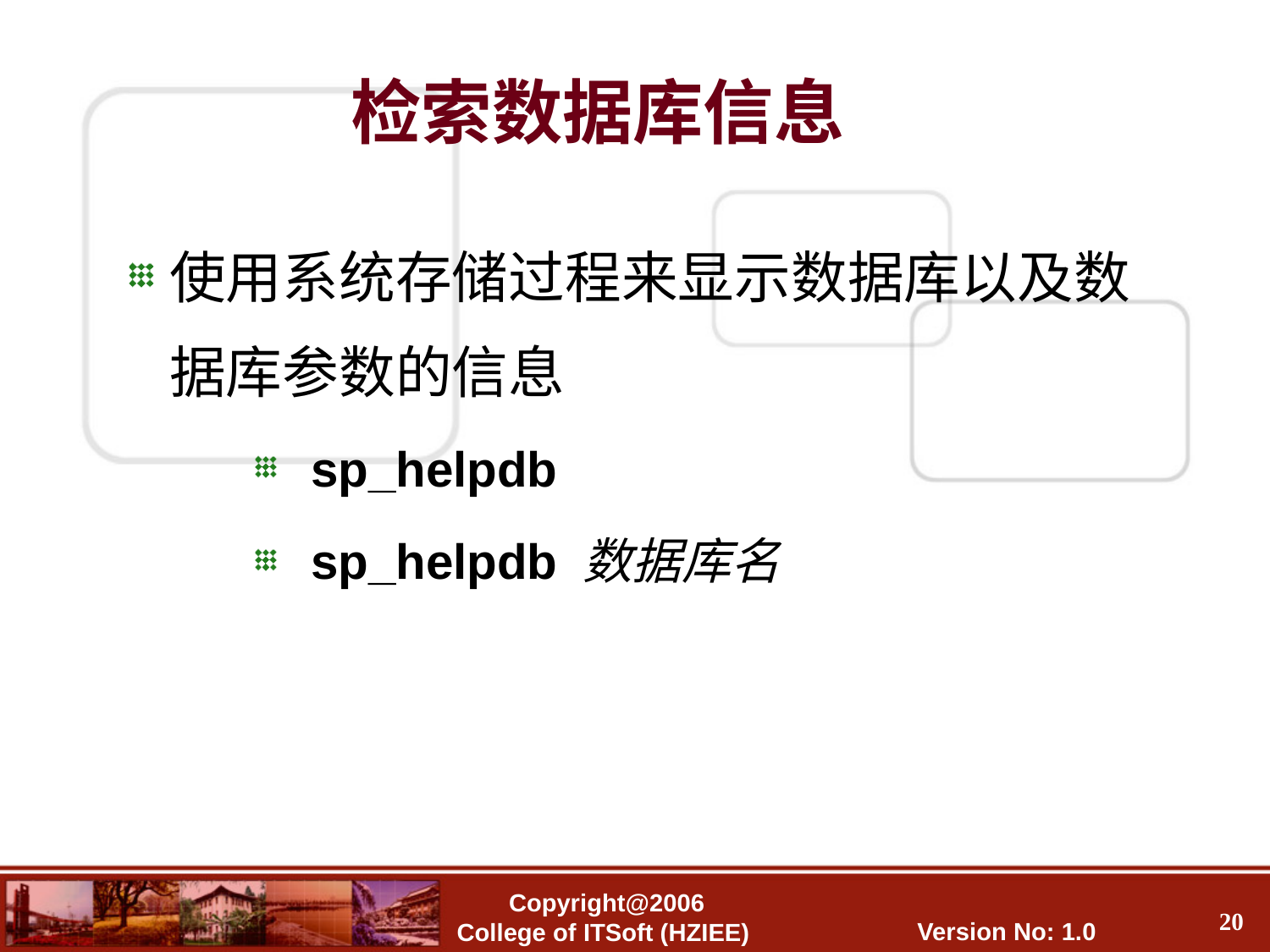

检索数据库信息
使用系统存储过程来显示数据库以及数据库参数的信息
  sp_helpdb
  sp_helpdb 数据库名